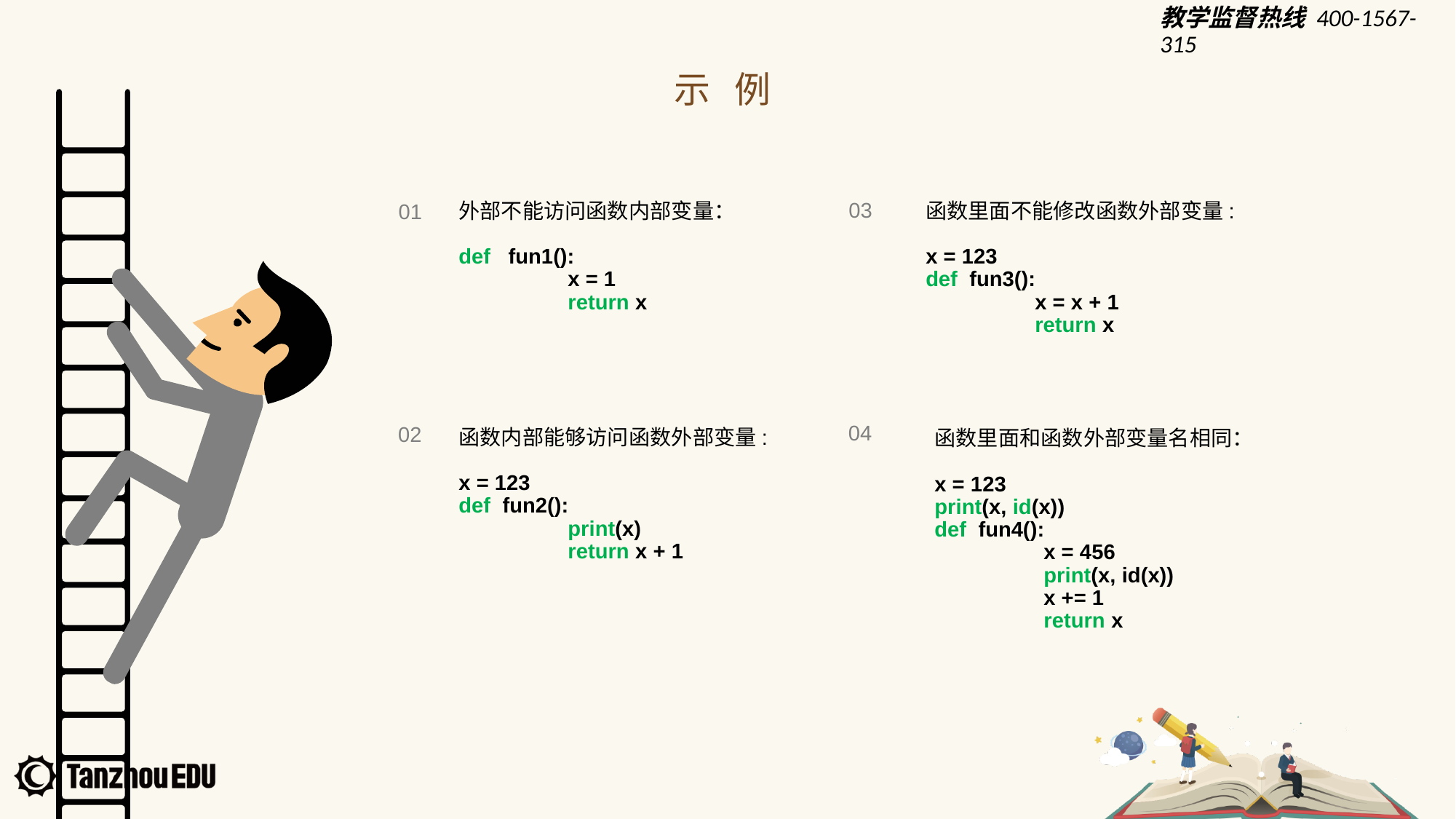

示   例

外部不能访问函数内部变量：

def   fun1():
	x = 1
	return x
函数里面不能修改函数外部变量:

x = 123
def  fun3():
	x = x + 1
	return x
03
01
04
函数内部能够访问函数外部变量:

x = 123
def  fun2():
	print(x)
	return x + 1
02
函数里面和函数外部变量名相同：

x = 123
print(x, id(x))
def  fun4():
	x = 456
	print(x, id(x))
	x += 1
	return x